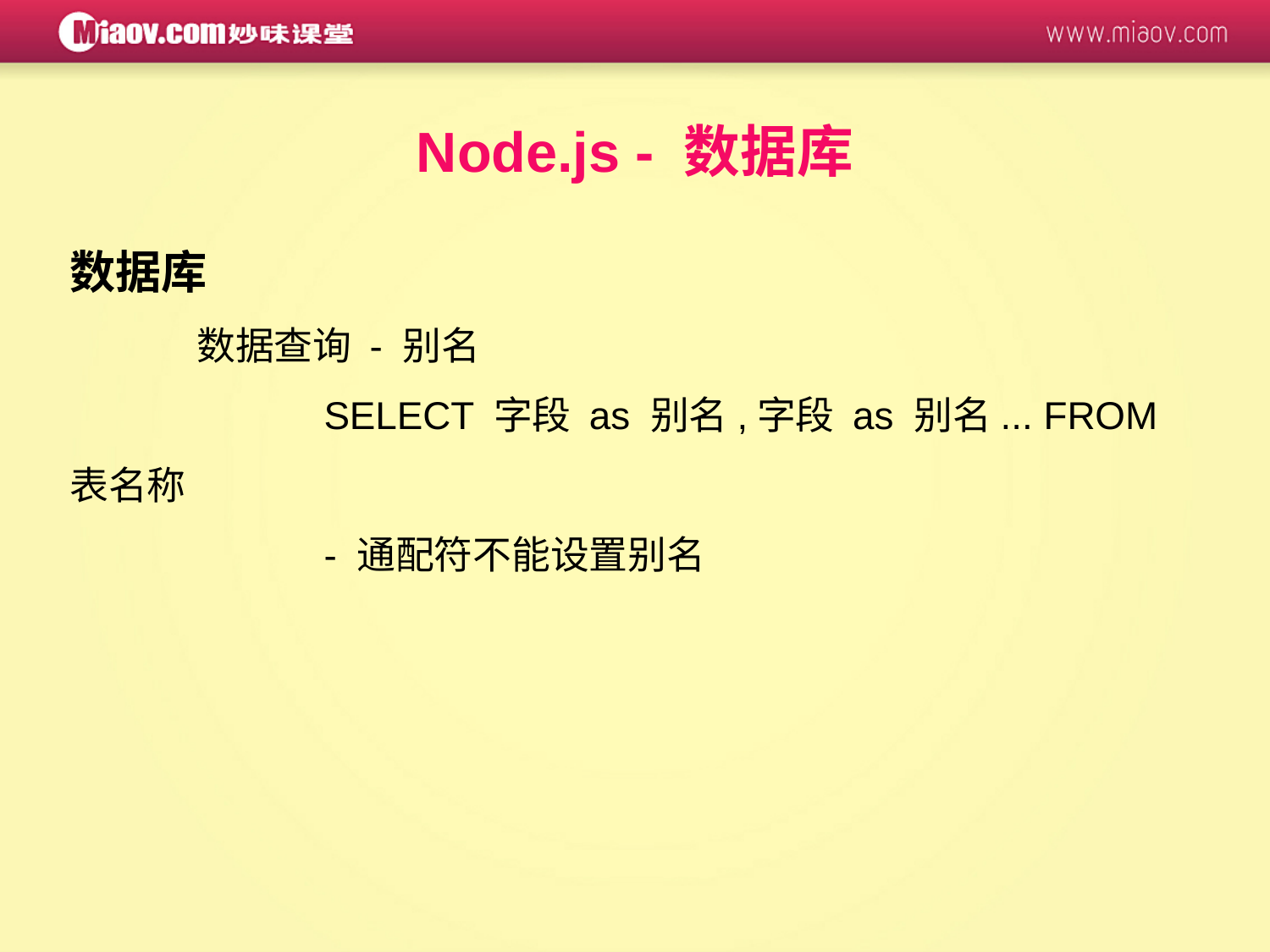

Node.js - 数据库
数据库
	数据查询 - 别名
		SELECT 字段 as 别名,字段 as 别名... FROM 表名称
		- 通配符不能设置别名